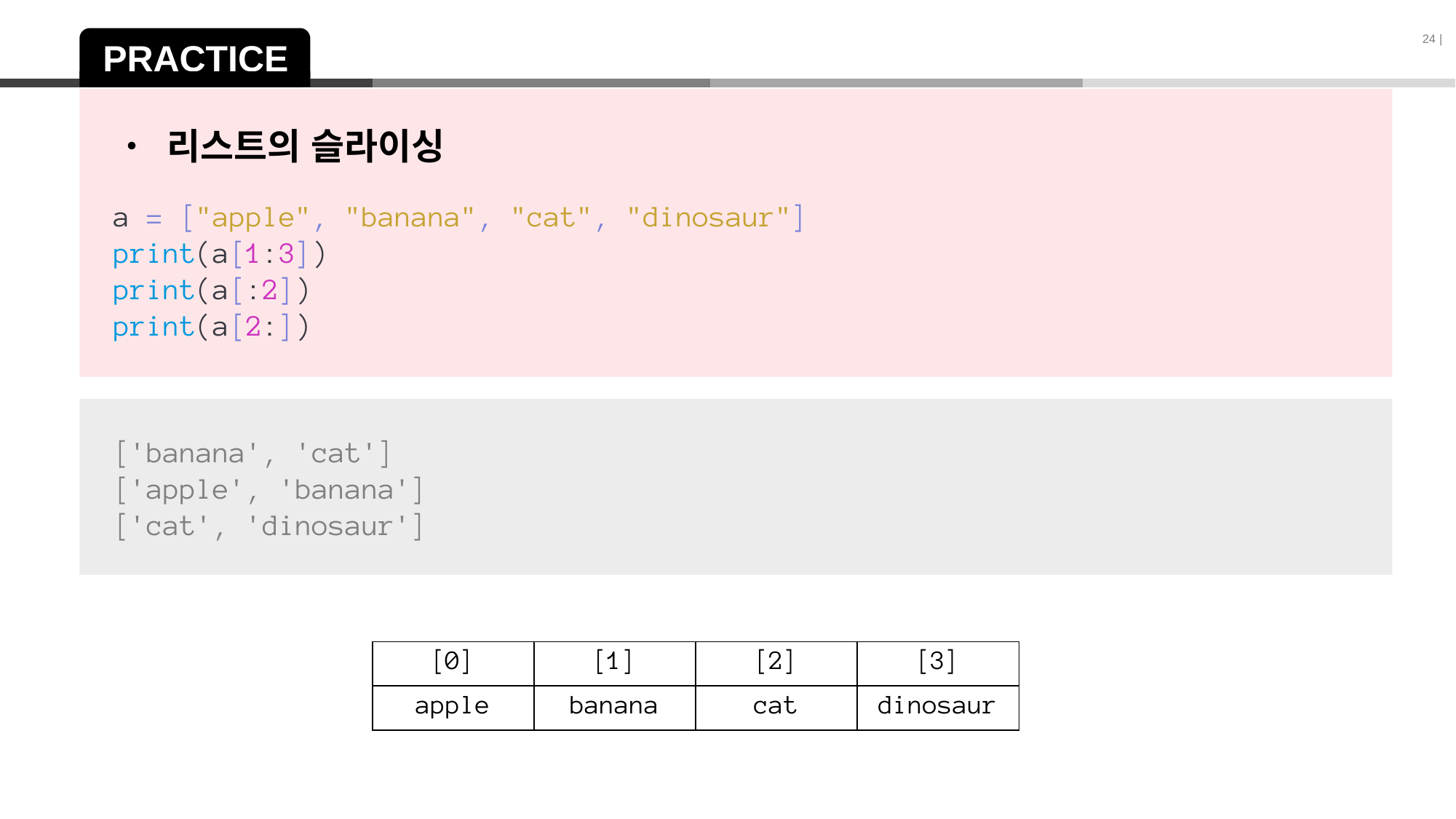

24 |

PRACTICE

• 리스트의 슬라이싱

a = ["apple", "banana", "cat", "dinosaur"]
print(a[1:3])
print(a[:2])
print(a[2:])
['banana', 'cat']
['apple', 'banana']
['cat', 'dinosaur']
| [0] | [1] | [2] | [3] |
| --- | --- | --- | --- |
| apple | banana | cat | dinosaur |